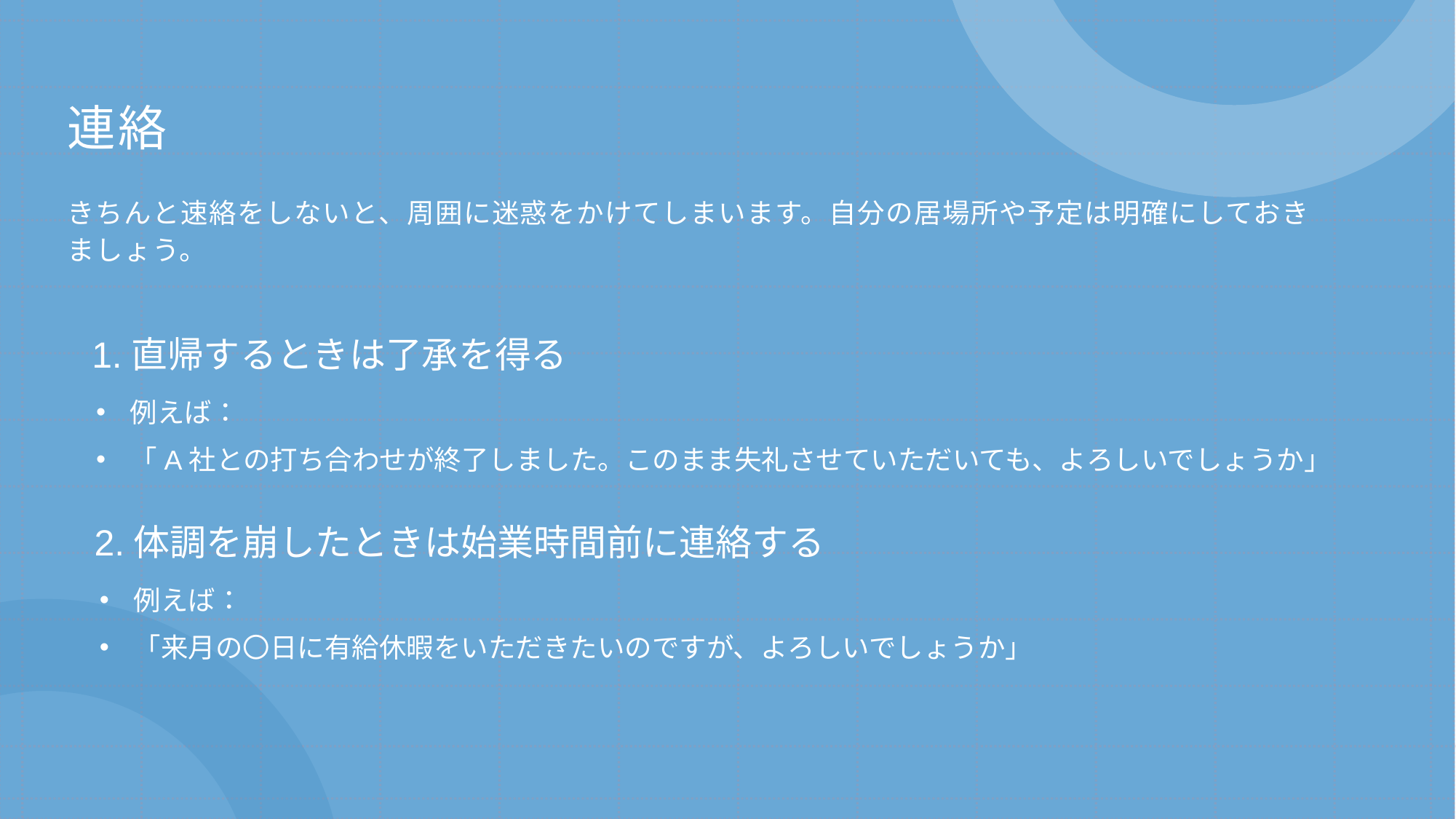

# 連絡
きちんと速絡をしないと、周囲に迷惑をかけてしまいます。自分の居場所や予定は明確にしておきましょう。
1.直帰するときは了承を得る
例えば：
「A社との打ち合わせが終了しました。このまま失礼させていただいても、よろしいでしょうか」
2.体調を崩したときは始業時間前に連絡する
例えば：
「来月の〇日に有給休暇をいただきたいのですが、よろしいでしょうか」